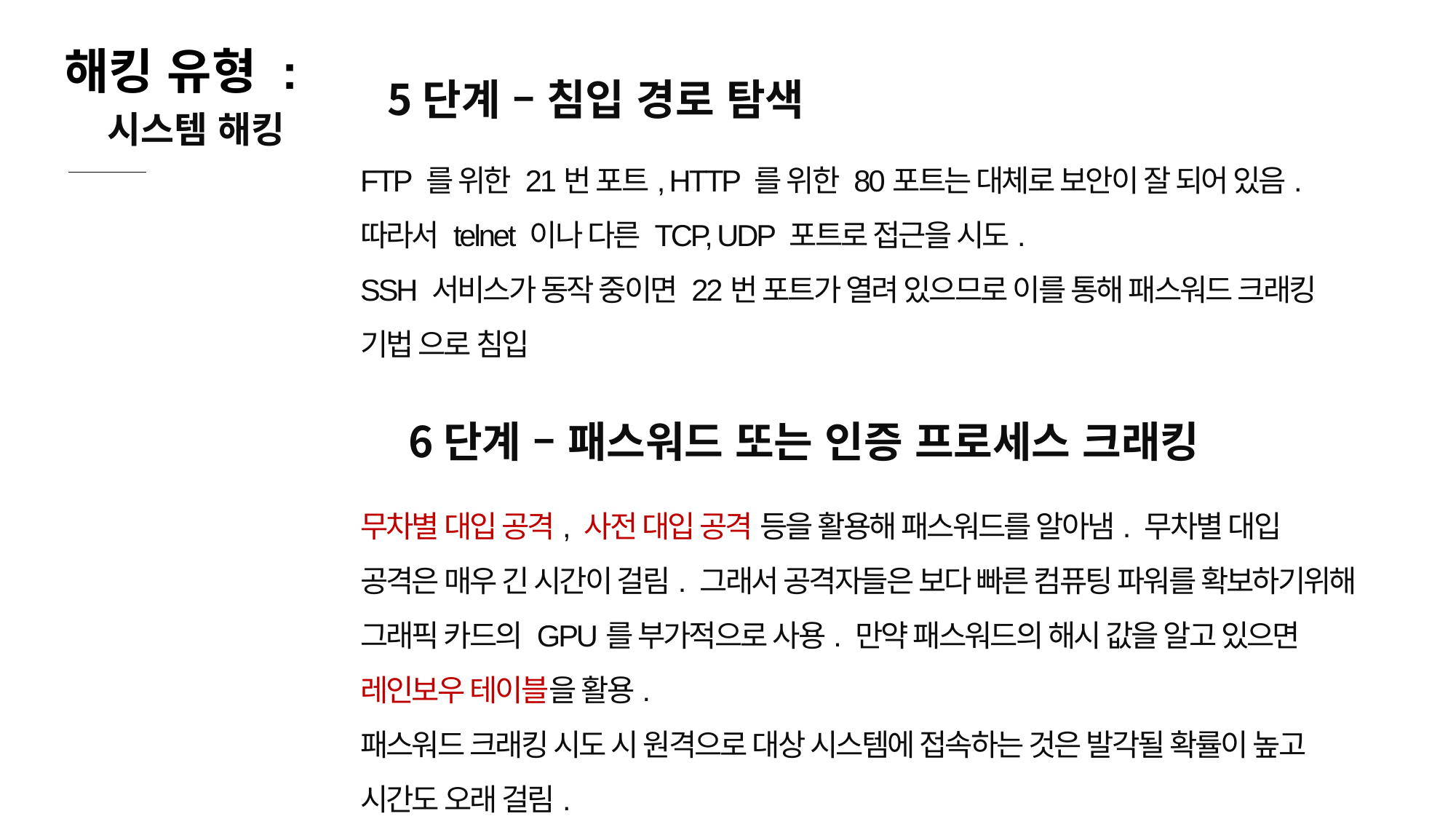

해킹 유형 :
5단계 – 침입 경로 탐색
시스템 해킹
FTP 를 위한 21번 포트, HTTP 를 위한 80포트는 대체로 보안이 잘 되어 있음.
따라서 telnet 이나 다른 TCP, UDP 포트로 접근을 시도.
SSH 서비스가 동작 중이면 22번 포트가 열려 있으므로 이를 통해 패스워드 크래킹 기법 으로 침입
6단계 – 패스워드 또는 인증 프로세스 크래킹
무차별 대입 공격, 사전 대입 공격 등을 활용해 패스워드를 알아냄. 무차별 대입 공격은 매우 긴 시간이 걸림. 그래서 공격자들은 보다 빠른 컴퓨팅 파워를 확보하기위해 그래픽 카드의 GPU를 부가적으로 사용. 만약 패스워드의 해시 값을 알고 있으면 레인보우 테이블을 활용.
패스워드 크래킹 시도 시 원격으로 대상 시스템에 접속하는 것은 발각될 확률이 높고 시간도 오래 걸림.